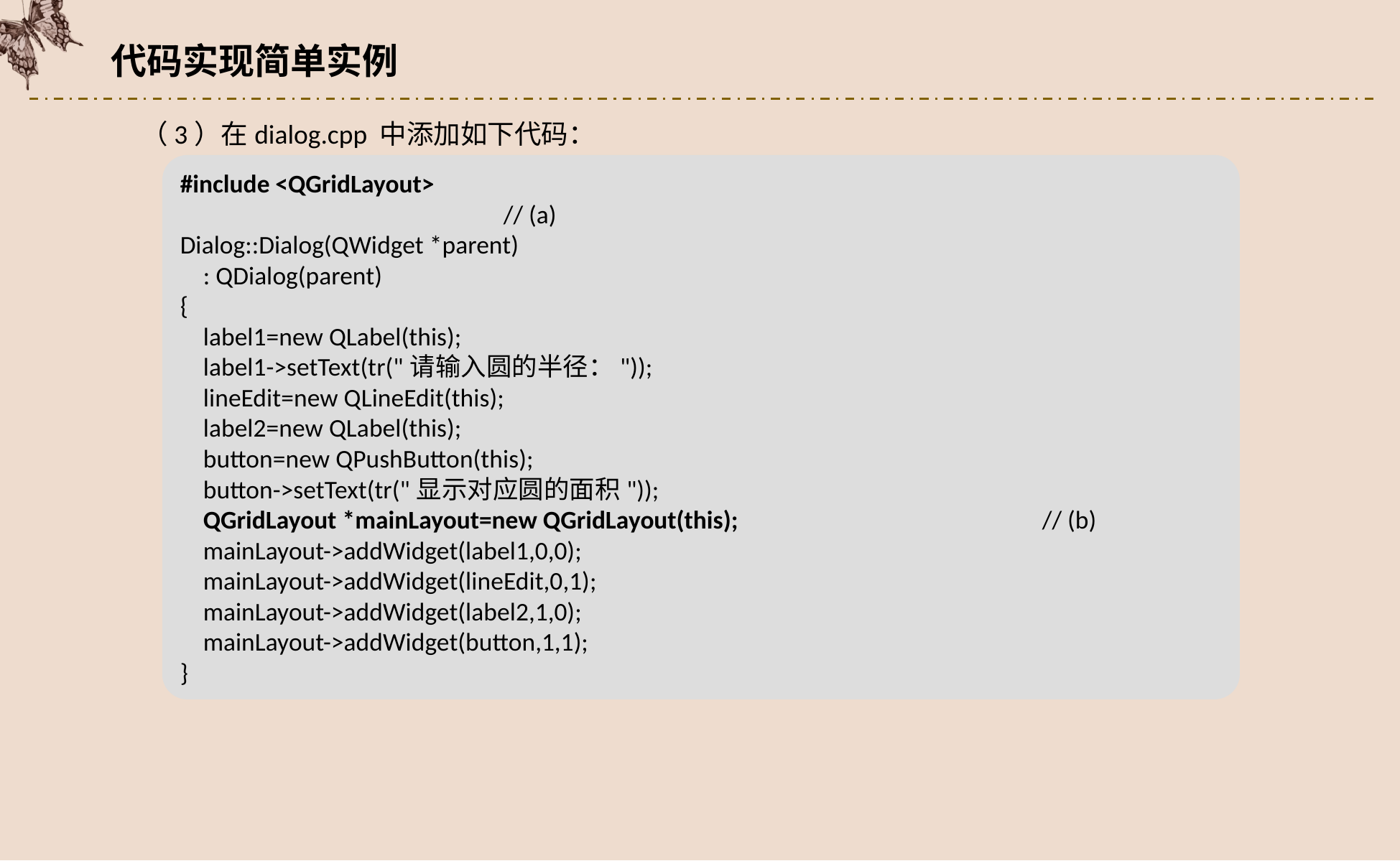

代码实现简单实例
（3）在dialog.cpp 中添加如下代码：
#include <QGridLayout>										// (a)
Dialog::Dialog(QWidget *parent)
    : QDialog(parent)
{
    label1=new QLabel(this);
    label1->setText(tr("请输入圆的半径："));
    lineEdit=new QLineEdit(this);
    label2=new QLabel(this);
    button=new QPushButton(this);
    button->setText(tr("显示对应圆的面积"));
    QGridLayout *mainLayout=new QGridLayout(this);			// (b)
    mainLayout->addWidget(label1,0,0);
    mainLayout->addWidget(lineEdit,0,1);
    mainLayout->addWidget(label2,1,0);
    mainLayout->addWidget(button,1,1);
}